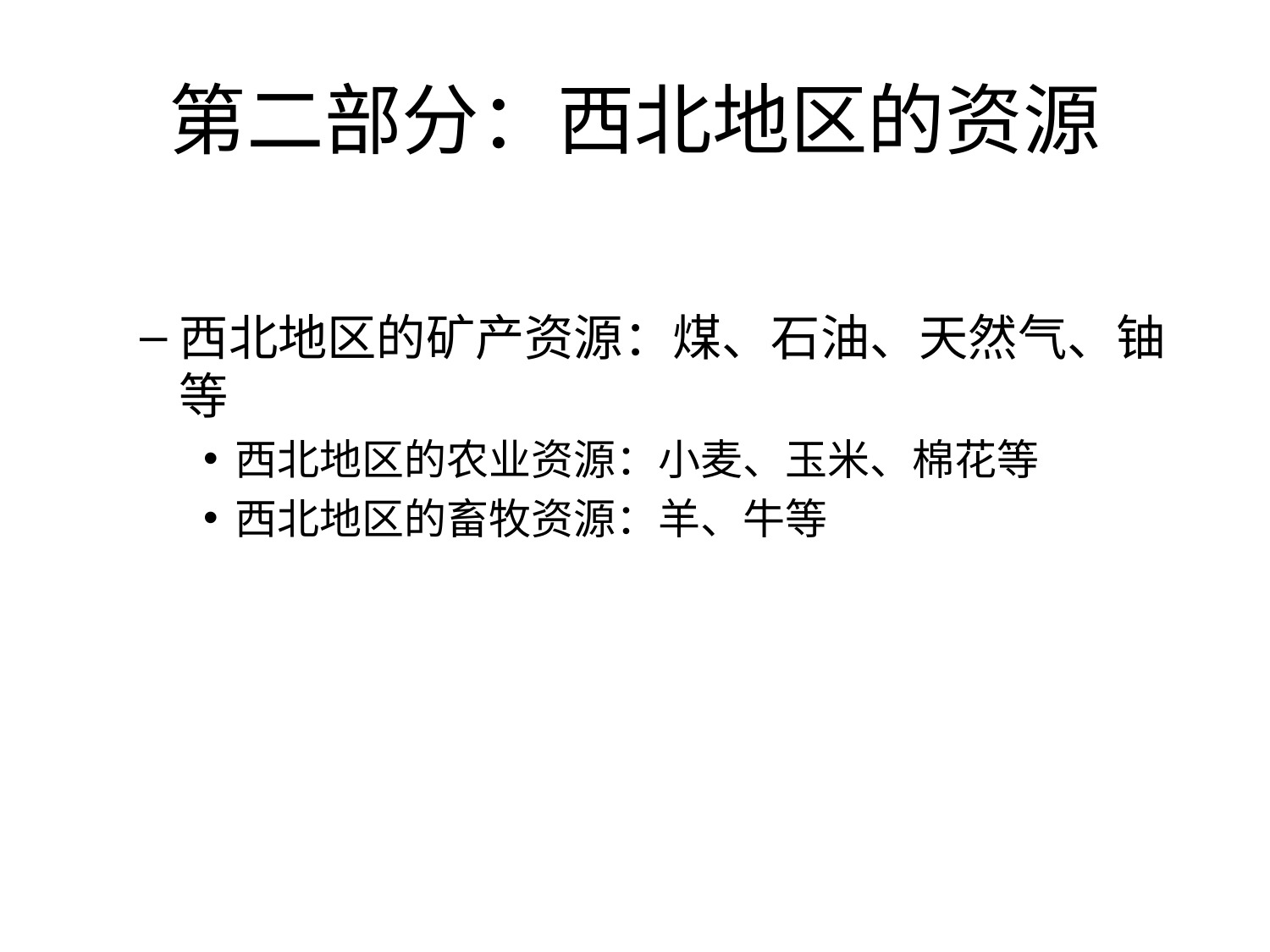

# 第二部分：西北地区的资源

西北地区的矿产资源：煤、石油、天然气、铀等
西北地区的农业资源：小麦、玉米、棉花等
西北地区的畜牧资源：羊、牛等